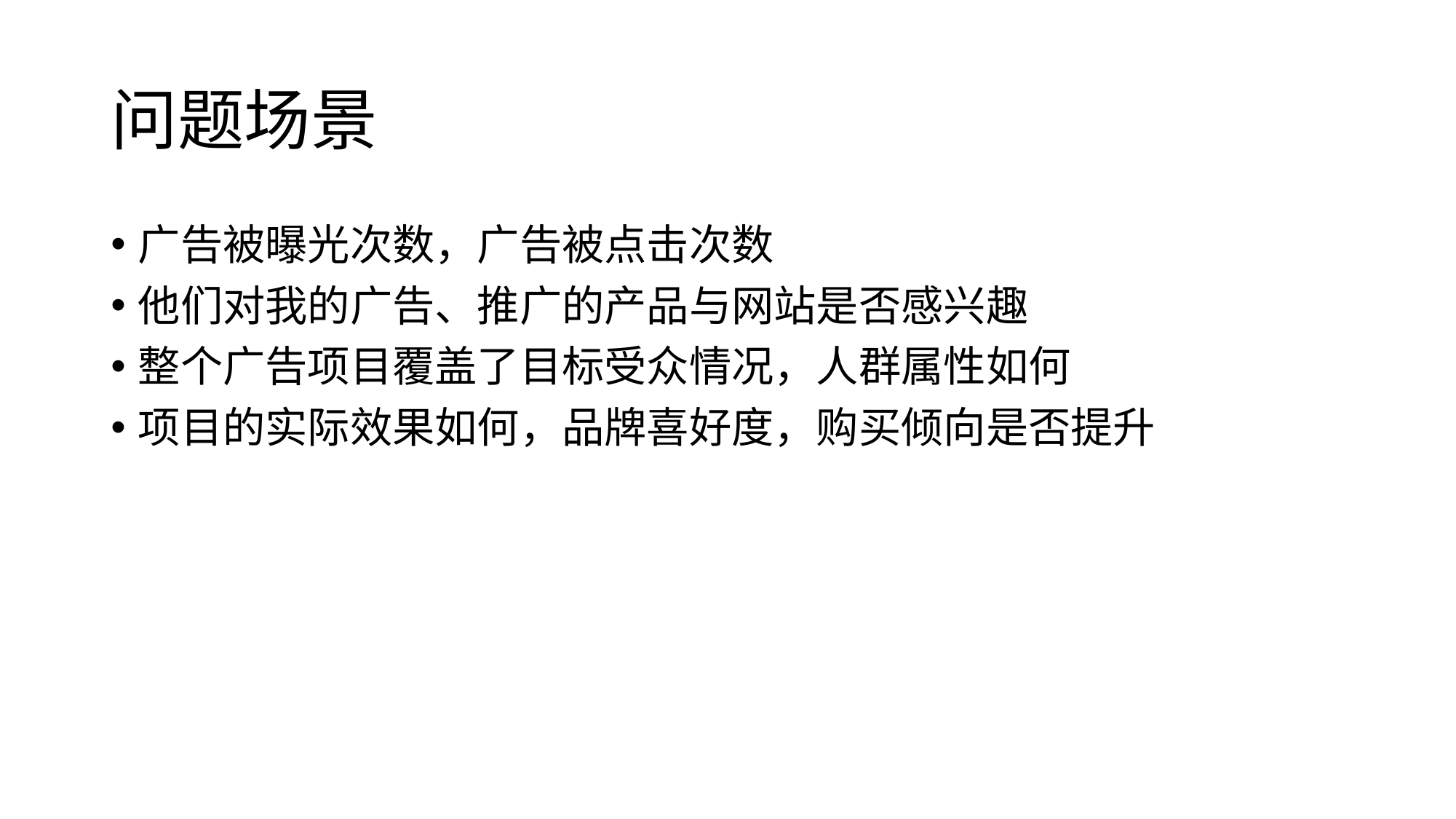

# 问题场景
广告被曝光次数，广告被点击次数
他们对我的广告、推广的产品与网站是否感兴趣
整个广告项目覆盖了目标受众情况，人群属性如何
项目的实际效果如何，品牌喜好度，购买倾向是否提升